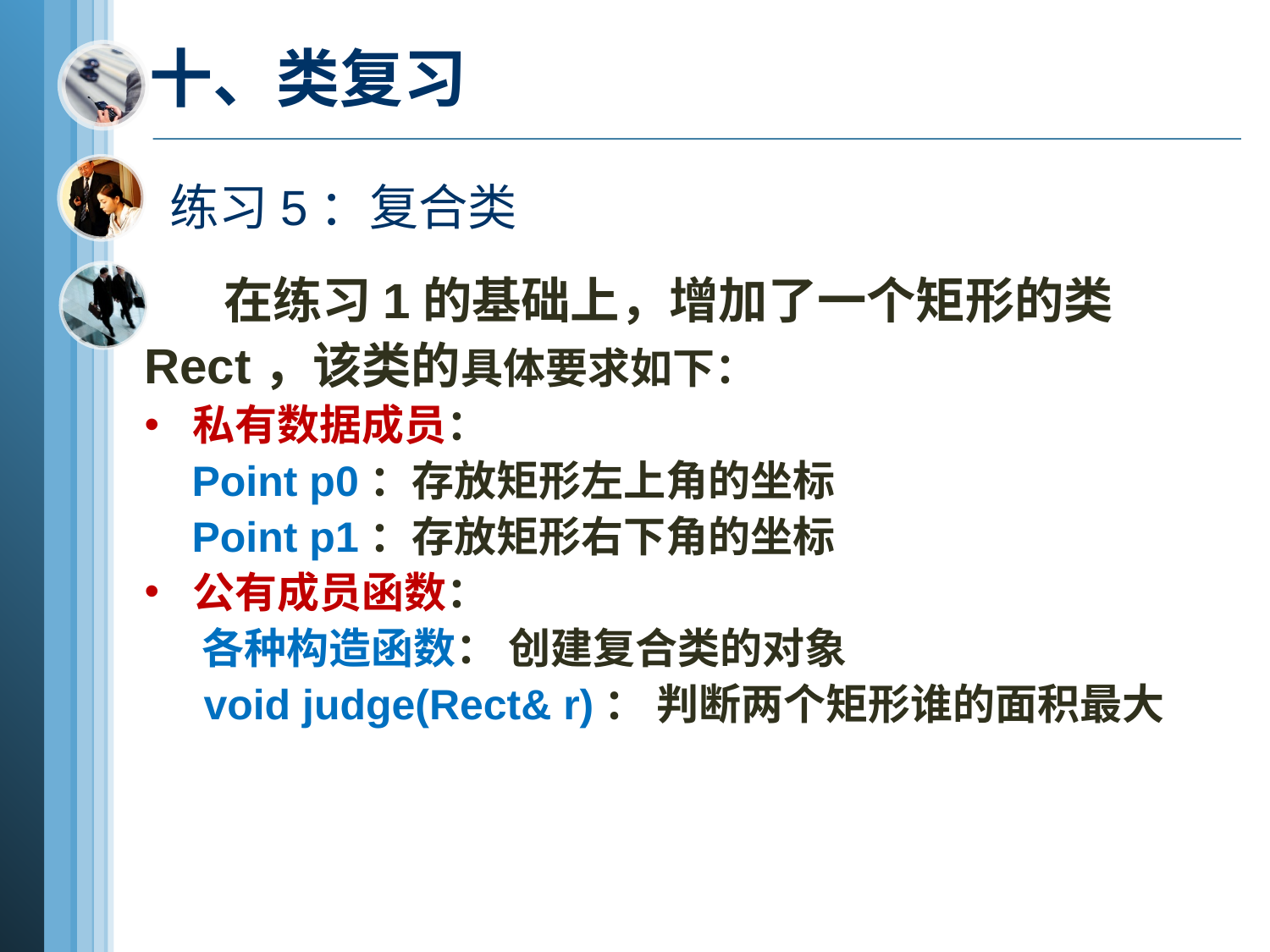

十、类复习
# 练习5：复合类
      在练习1的基础上，增加了一个矩形的类Rect，该类的具体要求如下：
私有数据成员：
    Point p0：存放矩形左上角的坐标
    Point p1：存放矩形右下角的坐标
公有成员函数：
     各种构造函数： 创建复合类的对象
     void judge(Rect& r)： 判断两个矩形谁的面积最大